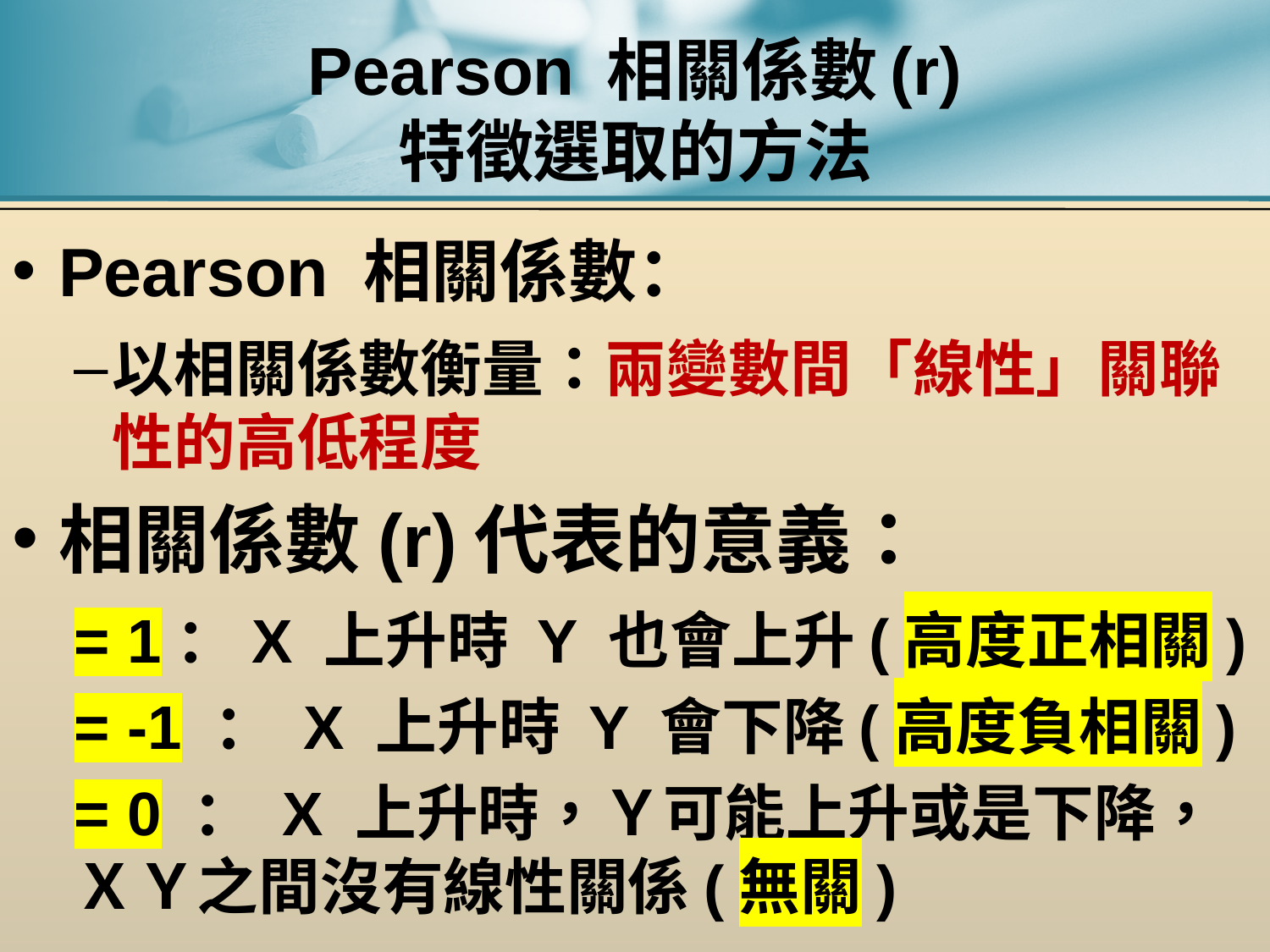

# Pearson 相關係數(r) 特徵選取的方法
Pearson 相關係數：
以相關係數衡量：兩變數間「線性」關聯性的高低程度
相關係數(r)代表的意義：
= 1：X 上升時 Y 也會上升(高度正相關)
= -1 ： X 上升時 Y 會下降(高度負相關)
= 0 ： X 上升時，Ｙ可能上升或是下降，ＸＹ之間沒有線性關係(無關)